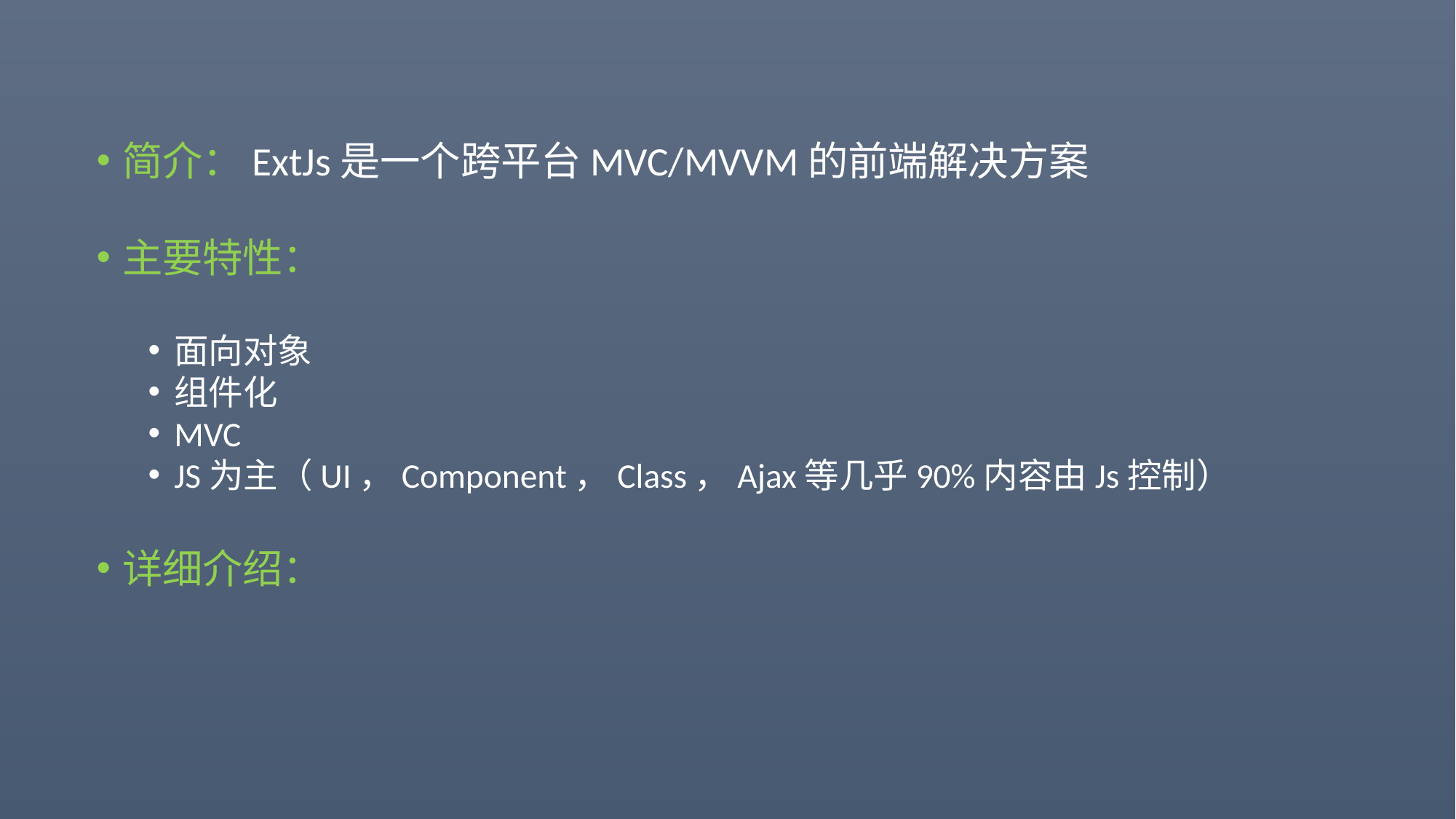

简介：ExtJs是一个跨平台MVC/MVVM的前端解决方案

主要特性：

面向对象
组件化
MVC
JS为主（UI，Component，Class，Ajax等几乎90%内容由Js控制）

详细介绍：